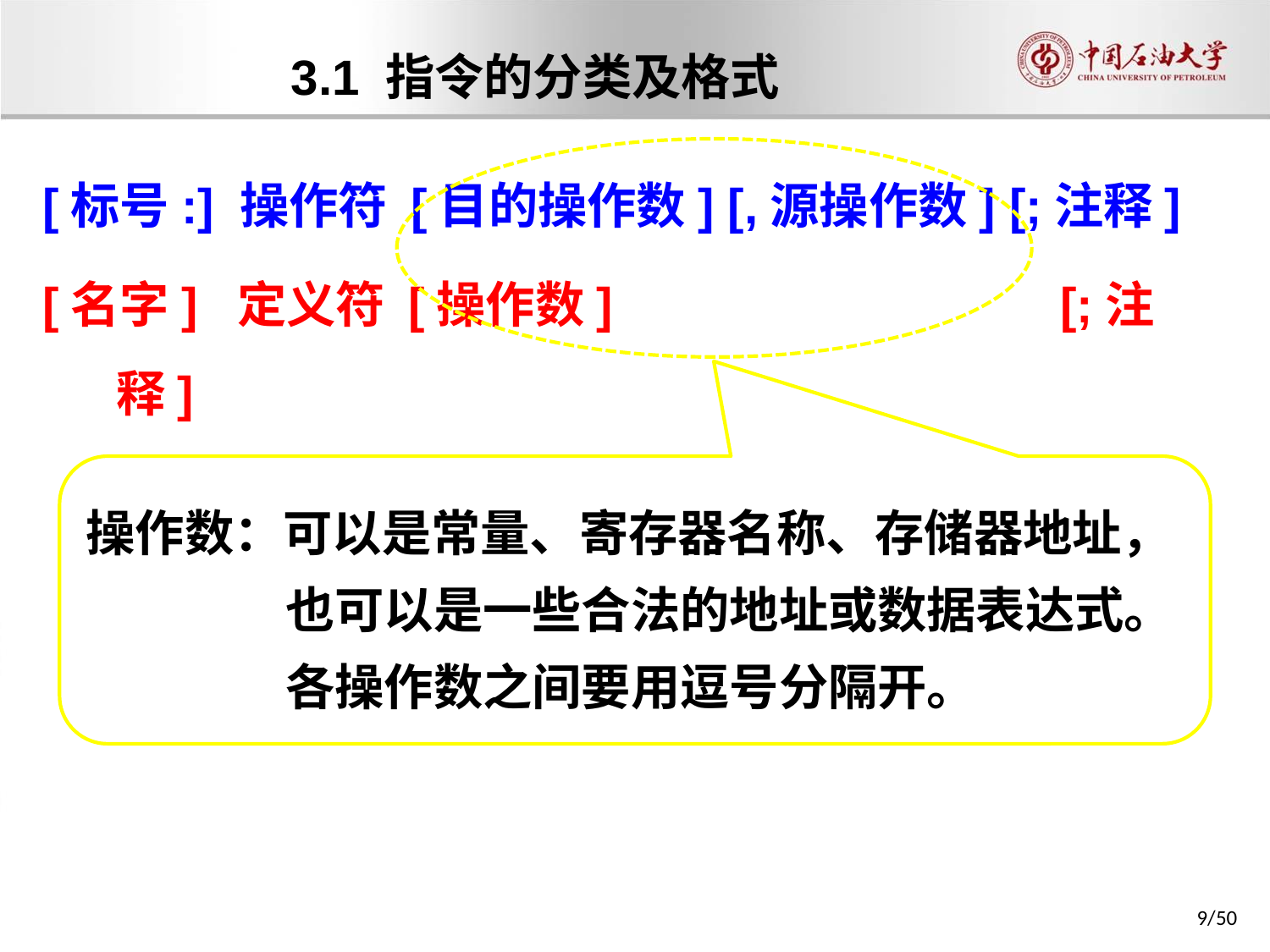

3.1 指令的分类及格式
[标号:] 操作符 [目的操作数] [,源操作数] [;注释]
[名字]  定义符 [操作数] 			    [;注释]

操作数：可以是常量、寄存器名称、存储器地址，也可以是一些合法的地址或数据表达式。各操作数之间要用逗号分隔开。
9/50